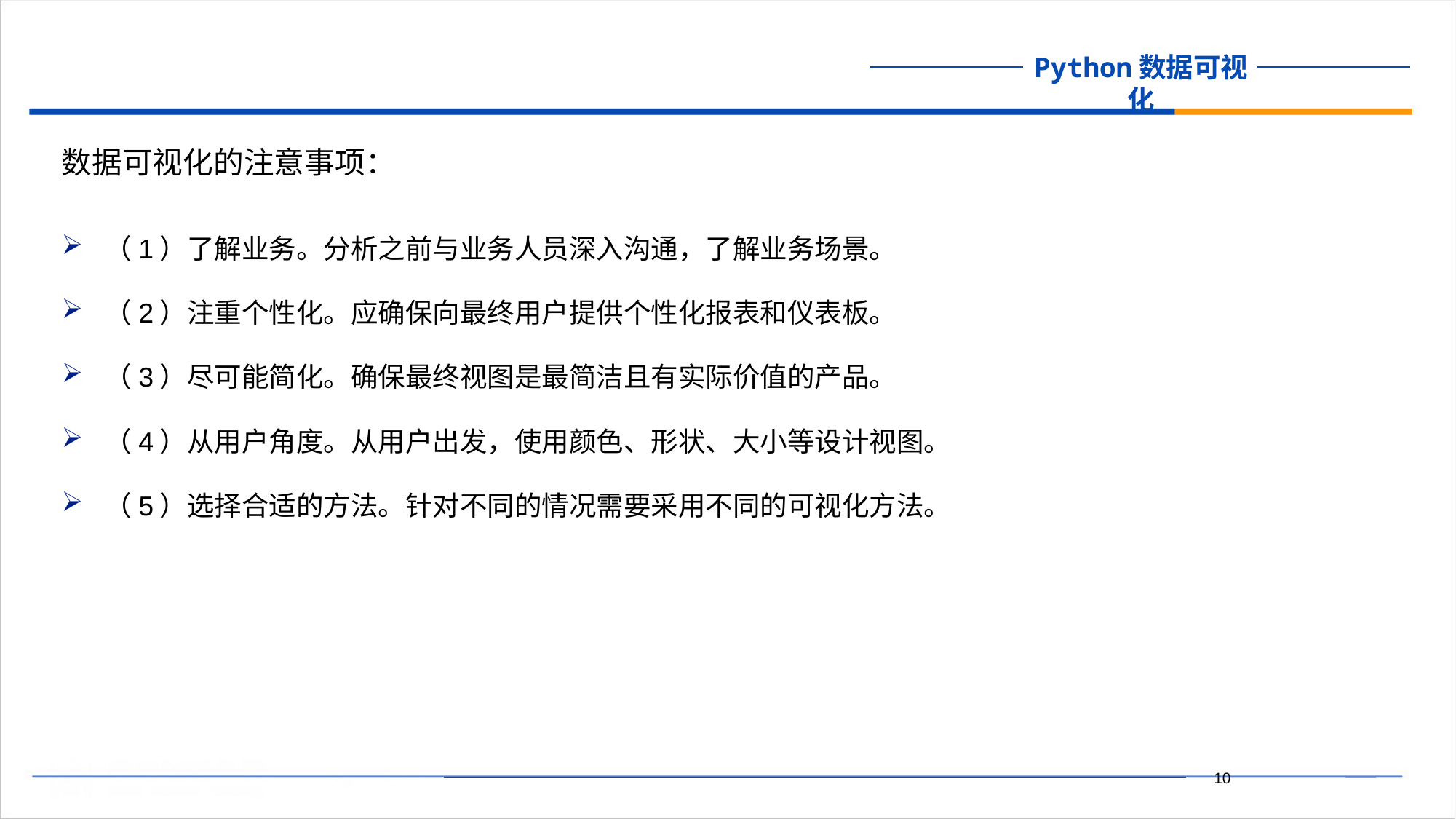

数据可视化的注意事项：
（1）了解业务。分析之前与业务人员深入沟通，了解业务场景。
（2）注重个性化。应确保向最终用户提供个性化报表和仪表板。
（3）尽可能简化。确保最终视图是最简洁且有实际价值的产品。
（4）从用户角度。从用户出发，使用颜色、形状、大小等设计视图。
（5）选择合适的方法。针对不同的情况需要采用不同的可视化方法。